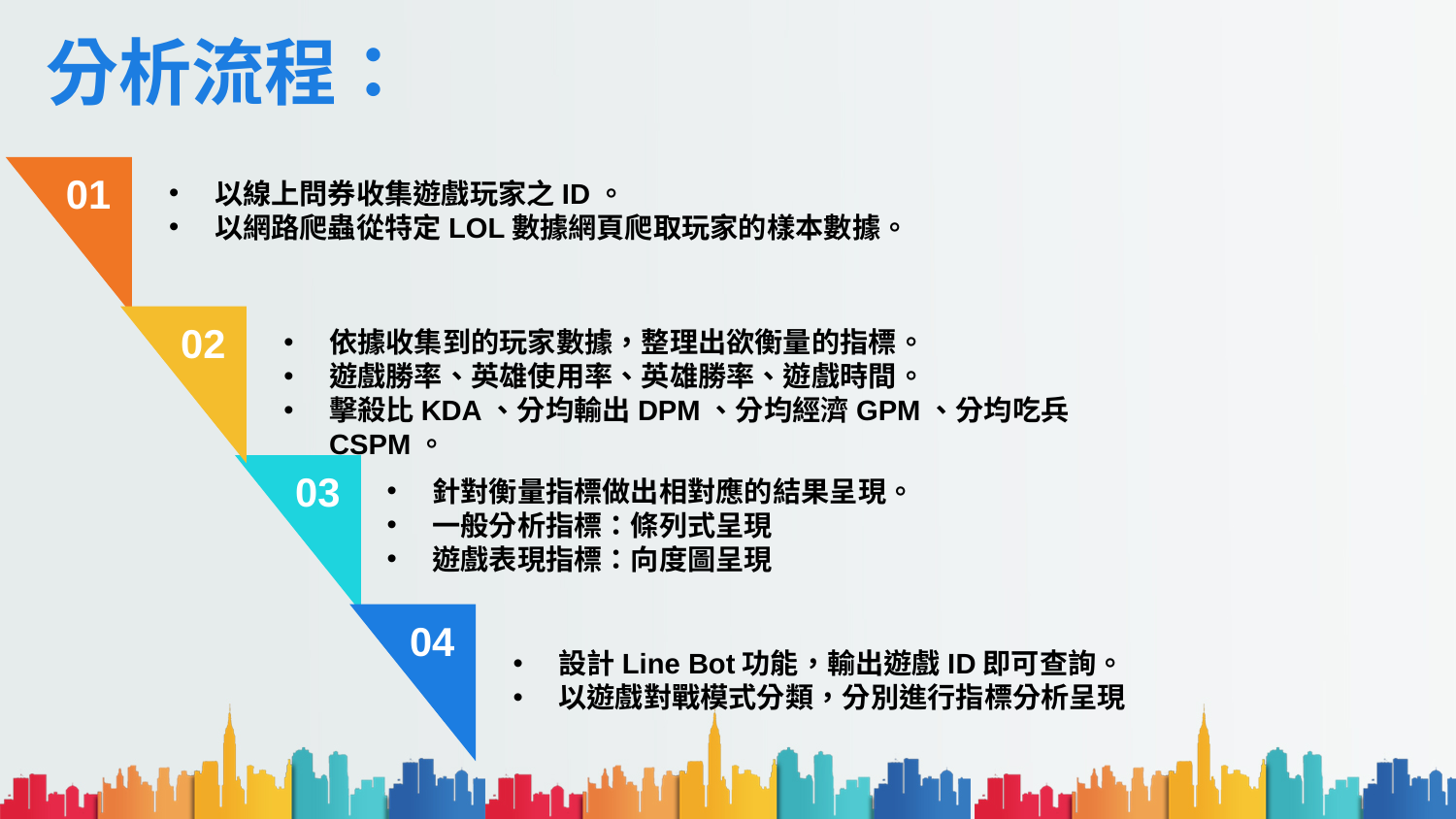

# 分析流程：

01

02

03

04
以線上問券收集遊戲玩家之ID。
以網路爬蟲從特定LOL數據網頁爬取玩家的樣本數據。
依據收集到的玩家數據，整理出欲衡量的指標。
遊戲勝率、英雄使用率、英雄勝率、遊戲時間。
擊殺比KDA、分均輸出DPM、分均經濟GPM、分均吃兵CSPM。
針對衡量指標做出相對應的結果呈現。
一般分析指標：條列式呈現
遊戲表現指標：向度圖呈現
設計Line Bot功能，輸出遊戲ID即可查詢。
以遊戲對戰模式分類，分別進行指標分析呈現